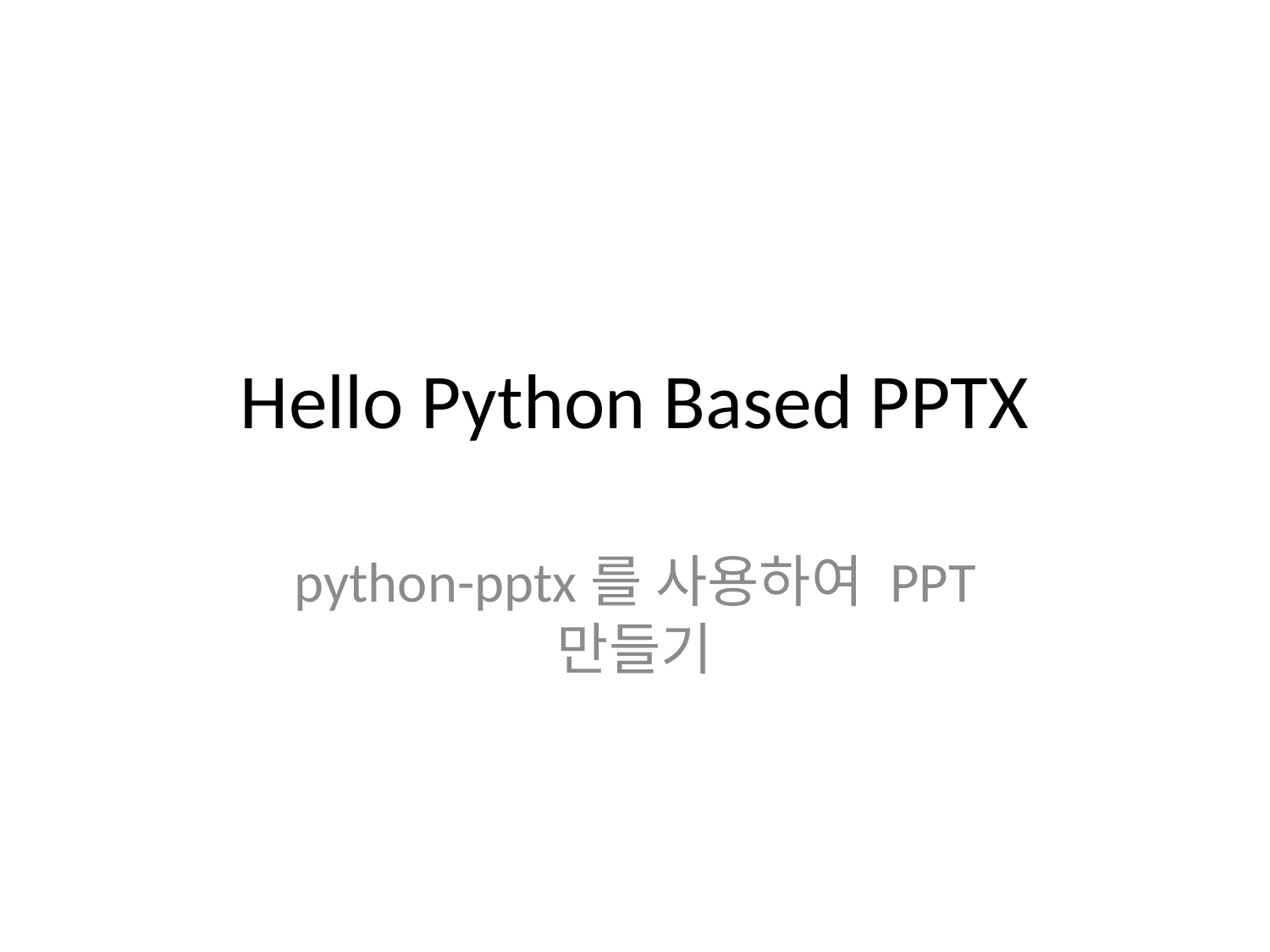

# Hello Python Based PPTX
python-pptx를 사용하여 PPT 만들기